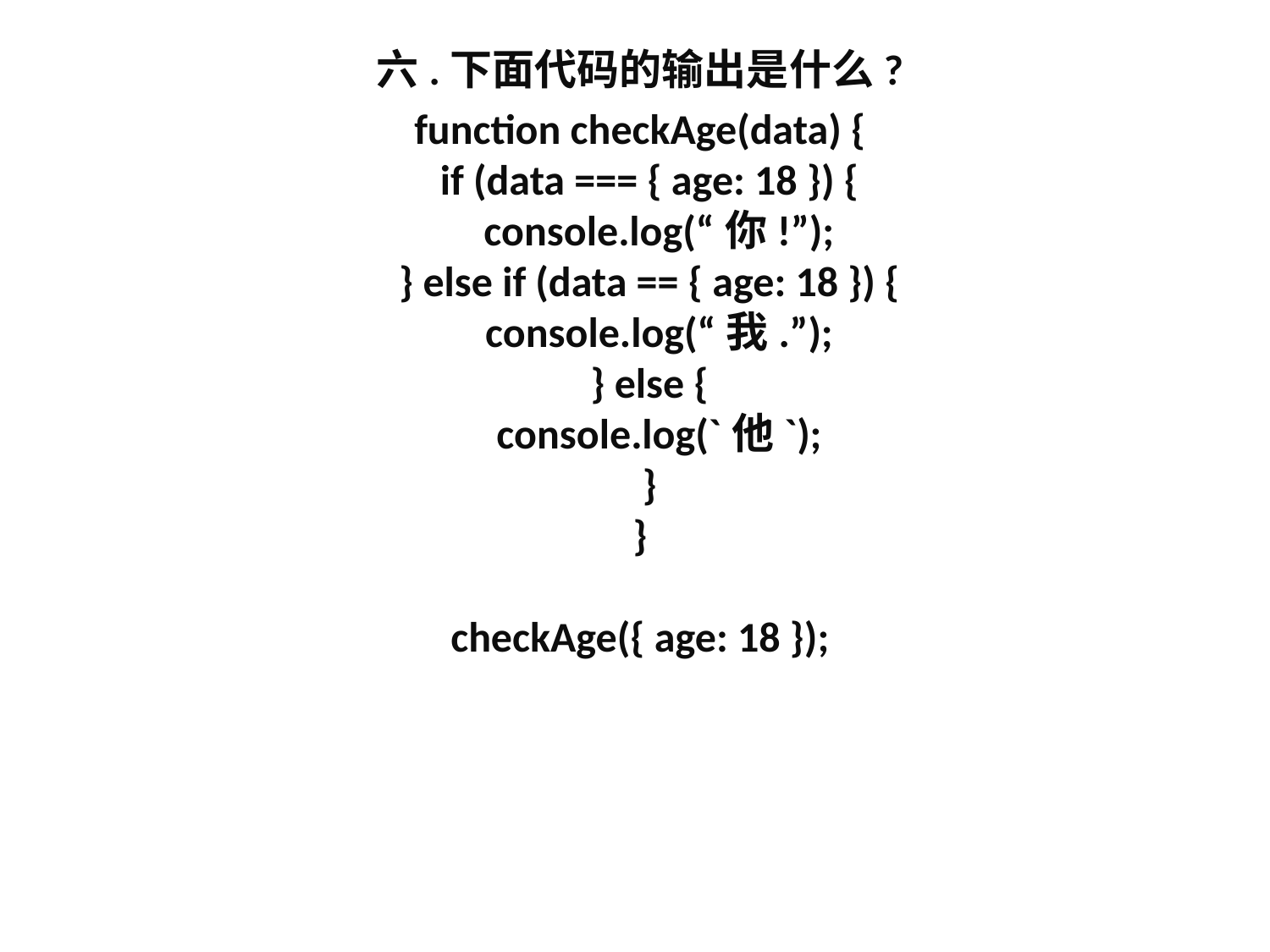

六.下面代码的输出是什么?
function checkAge(data) {
  if (data === { age: 18 }) {
    console.log(“你!”);
  } else if (data == { age: 18 }) {
    console.log(“我.”);
  } else {
    console.log(`他`);
  }
}
checkAge({ age: 18 });